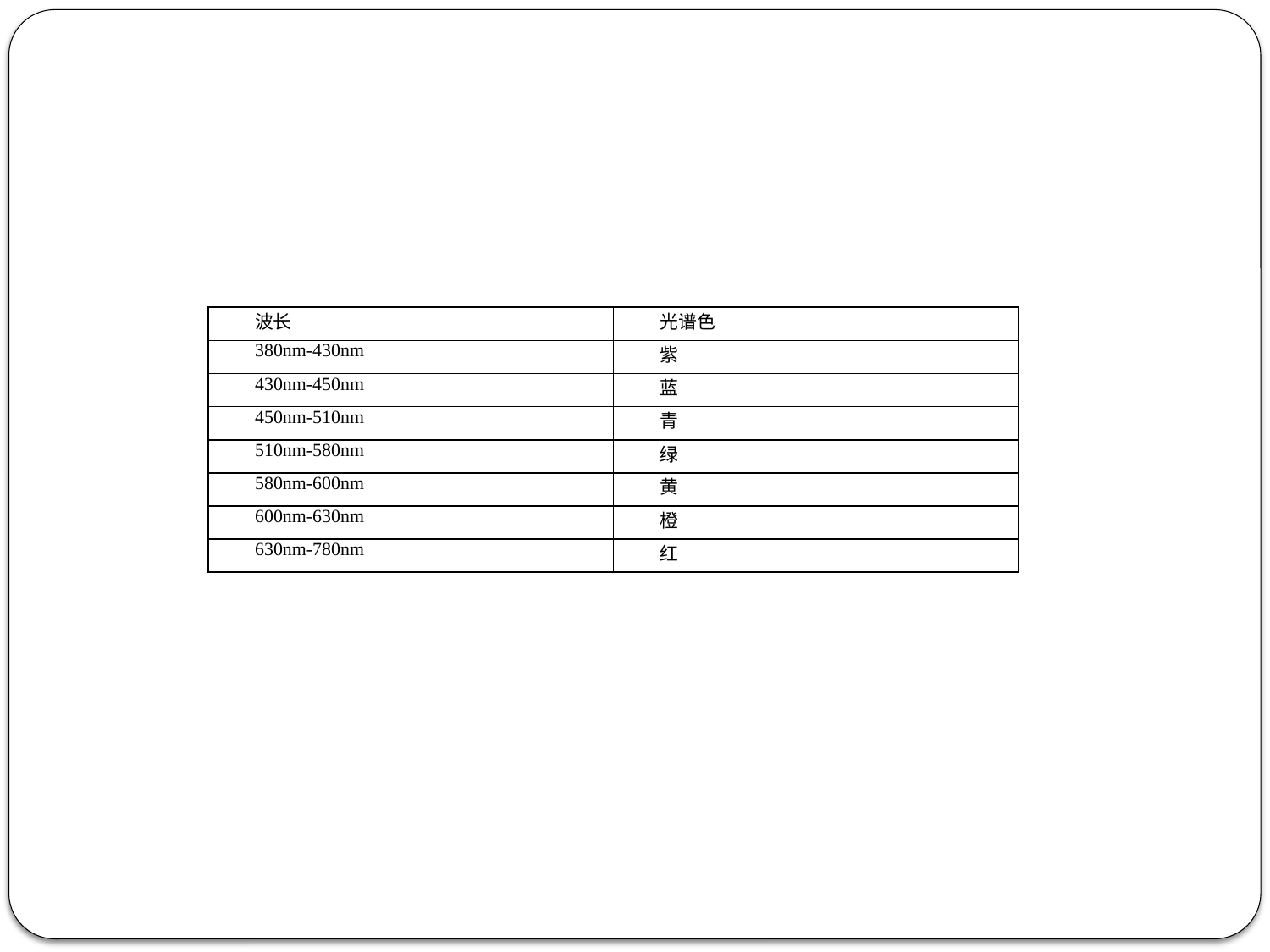

#
| 波长 | 光谱色 |
| --- | --- |
| 380nm-430nm | 紫 |
| 430nm-450nm | 蓝 |
| 450nm-510nm | 青 |
| 510nm-580nm | 绿 |
| 580nm-600nm | 黄 |
| 600nm-630nm | 橙 |
| 630nm-780nm | 红 |